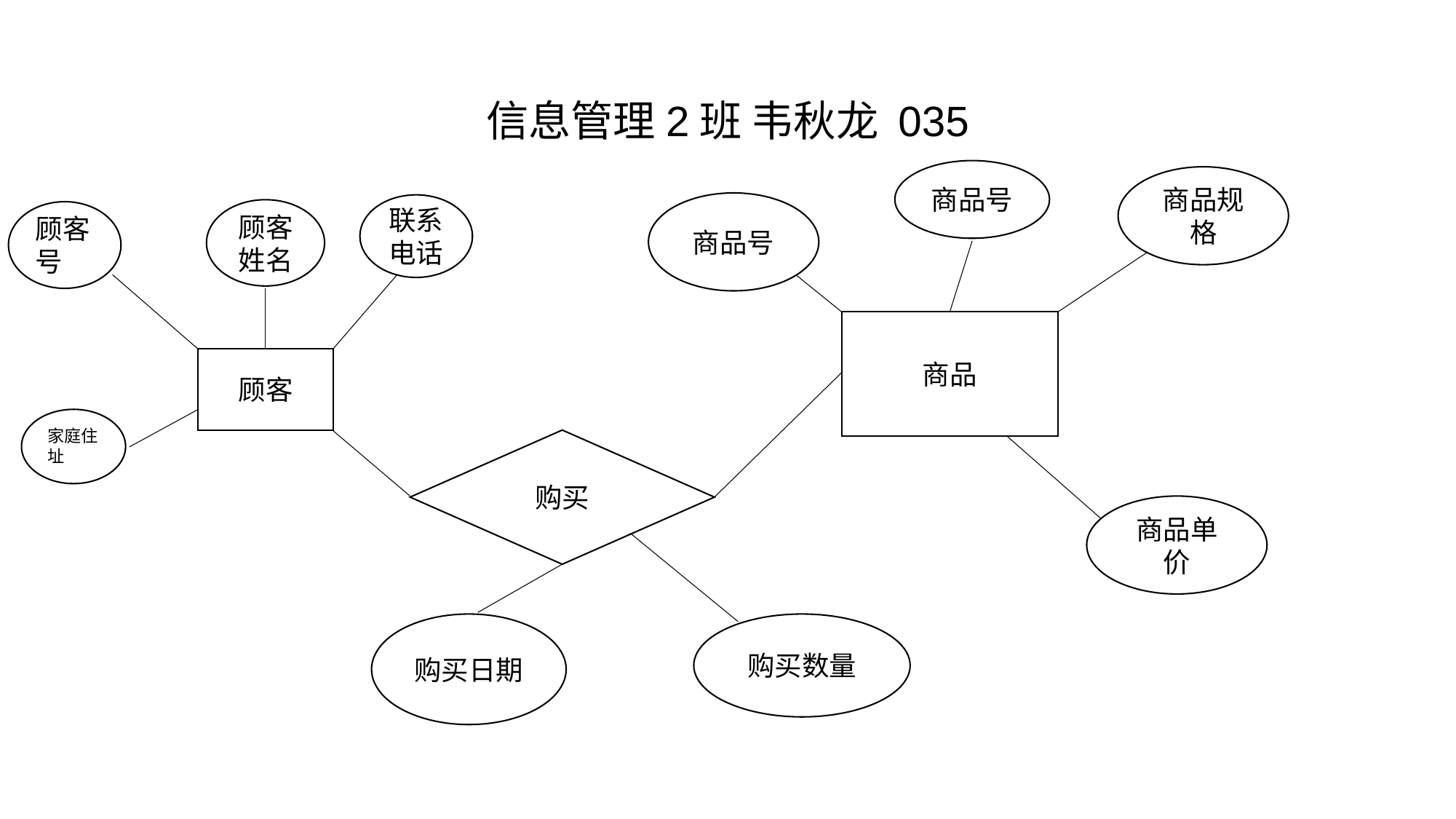

# 信息管理2班 韦秋龙 035
商品号
商品规格
商品号
联系电话
顾客姓名
顾客号
商品
顾客
家庭住址

购买
商品单价
购买日期
购买数量